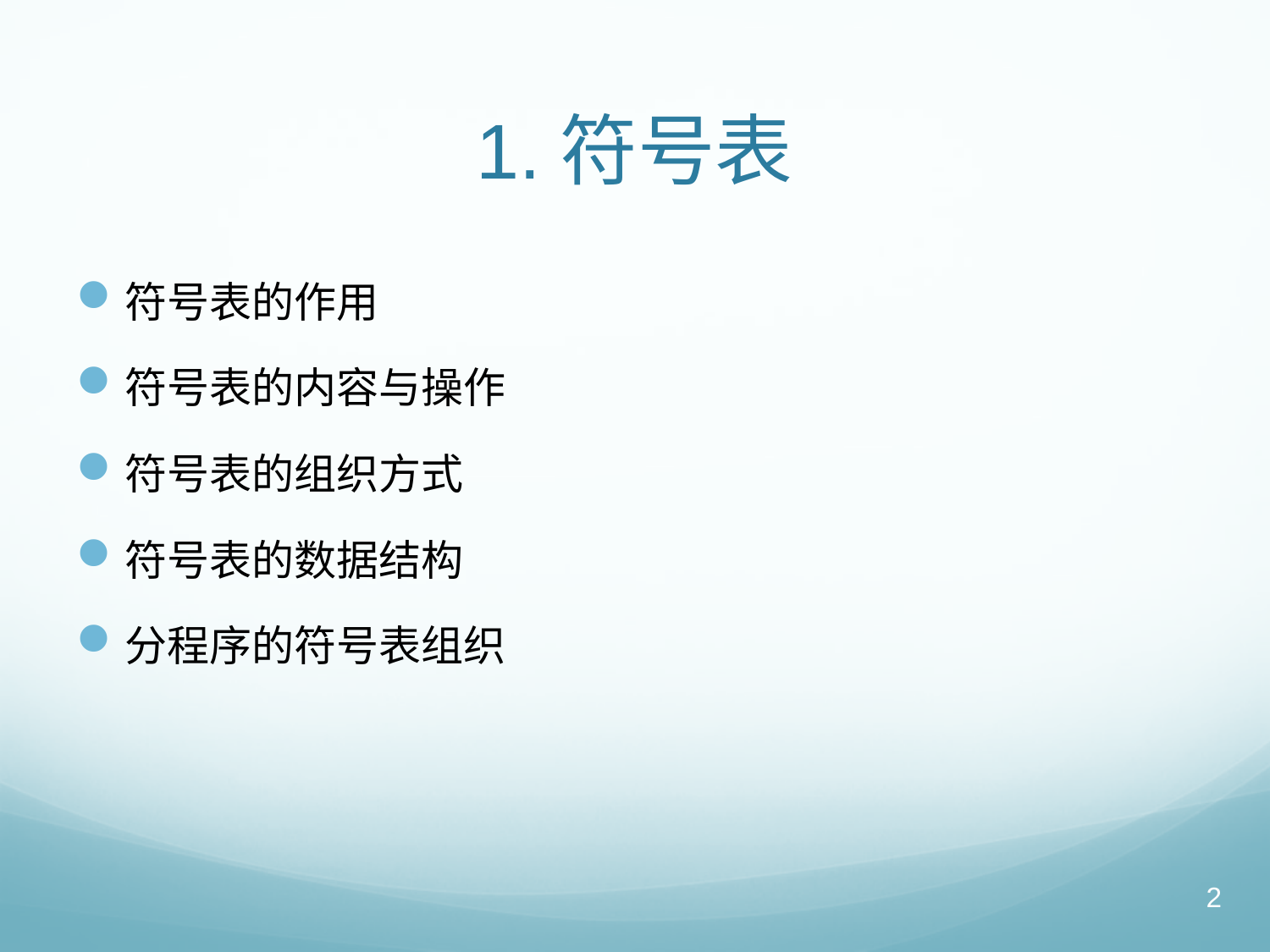

# 1.符号表
符号表的作用
符号表的内容与操作
符号表的组织方式
符号表的数据结构
分程序的符号表组织

2